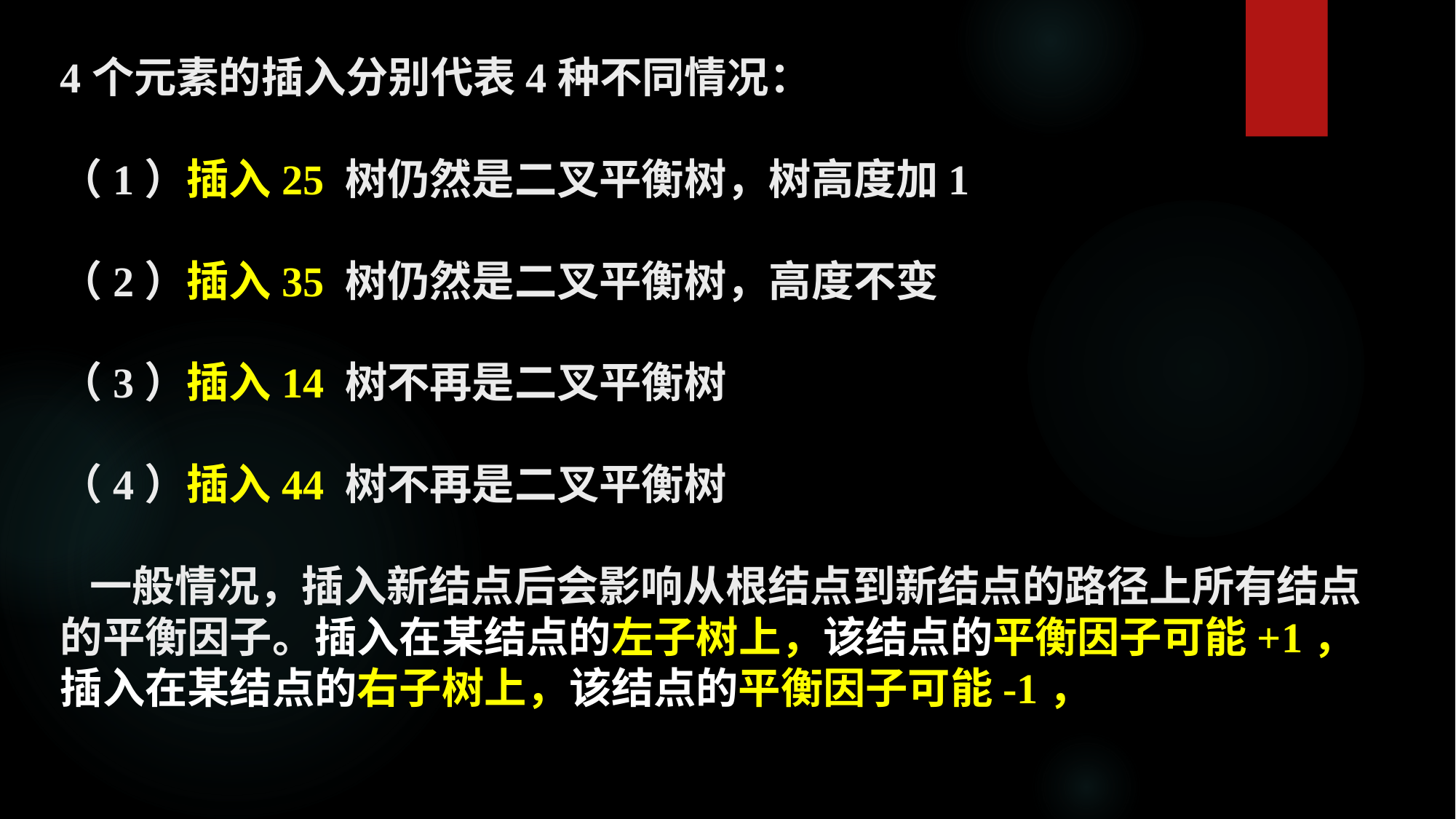

4个元素的插入分别代表4种不同情况：

（1）插入25 树仍然是二叉平衡树，树高度加1

（2）插入35 树仍然是二叉平衡树，高度不变

（3）插入14 树不再是二叉平衡树

（4）插入44 树不再是二叉平衡树

  一般情况，插入新结点后会影响从根结点到新结点的路径上所有结点的平衡因子。插入在某结点的左子树上，该结点的平衡因子可能+1，插入在某结点的右子树上，该结点的平衡因子可能-1，